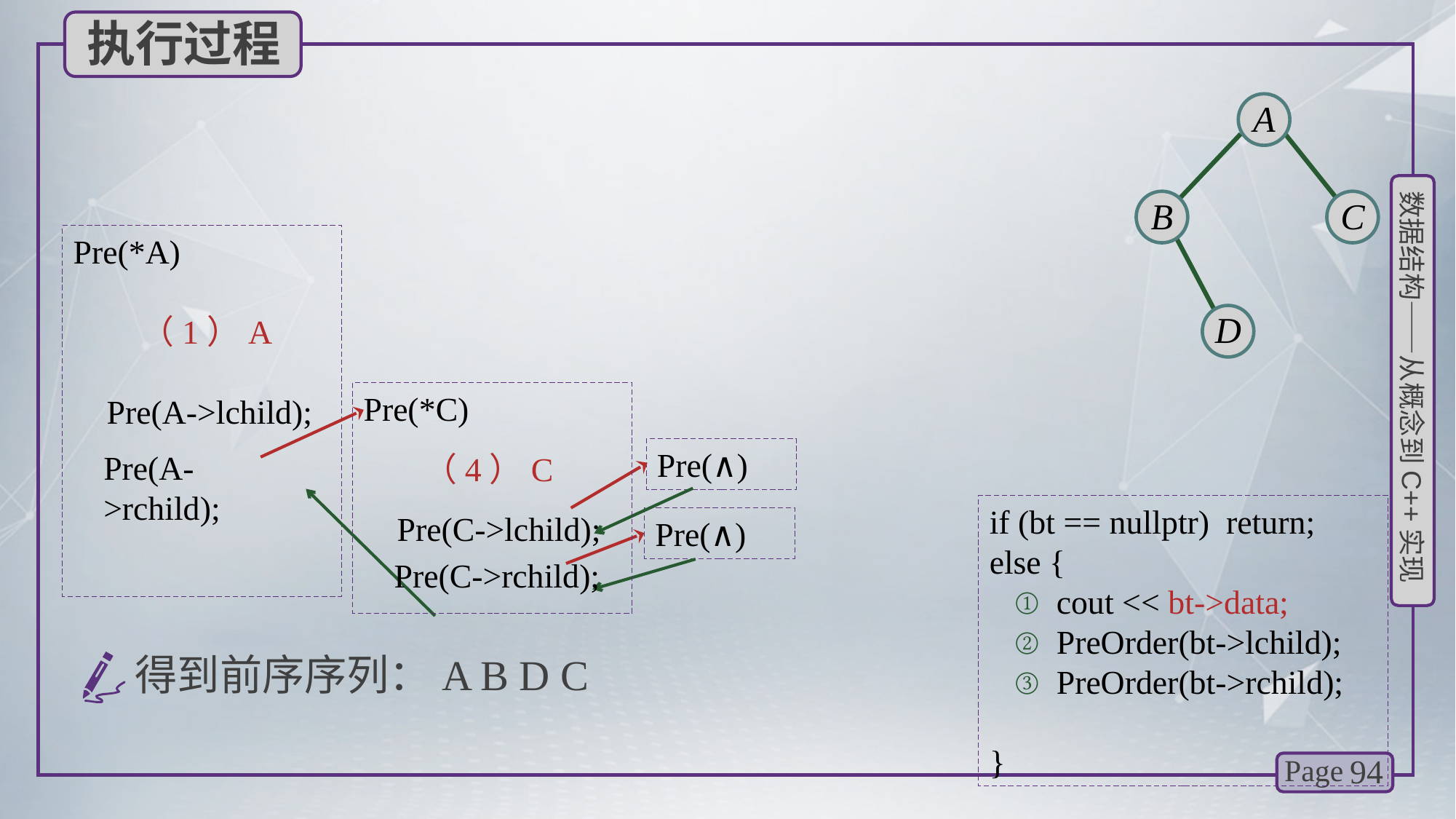

执行过程

A

B
C

D
Pre(*A)
        （1）A
    Pre(A->lchild);

Pre(*C)
       （4）C
    Pre(C->lchild);

Pre(∧)
Pre(A->rchild);
if (bt == nullptr)  return;
else {
   ①  cout << bt->data;
   ②  PreOrder(bt->lchild);
   ③  PreOrder(bt->rchild);
}
Pre(∧)
Pre(C->rchild);
得到前序序列：A B D C